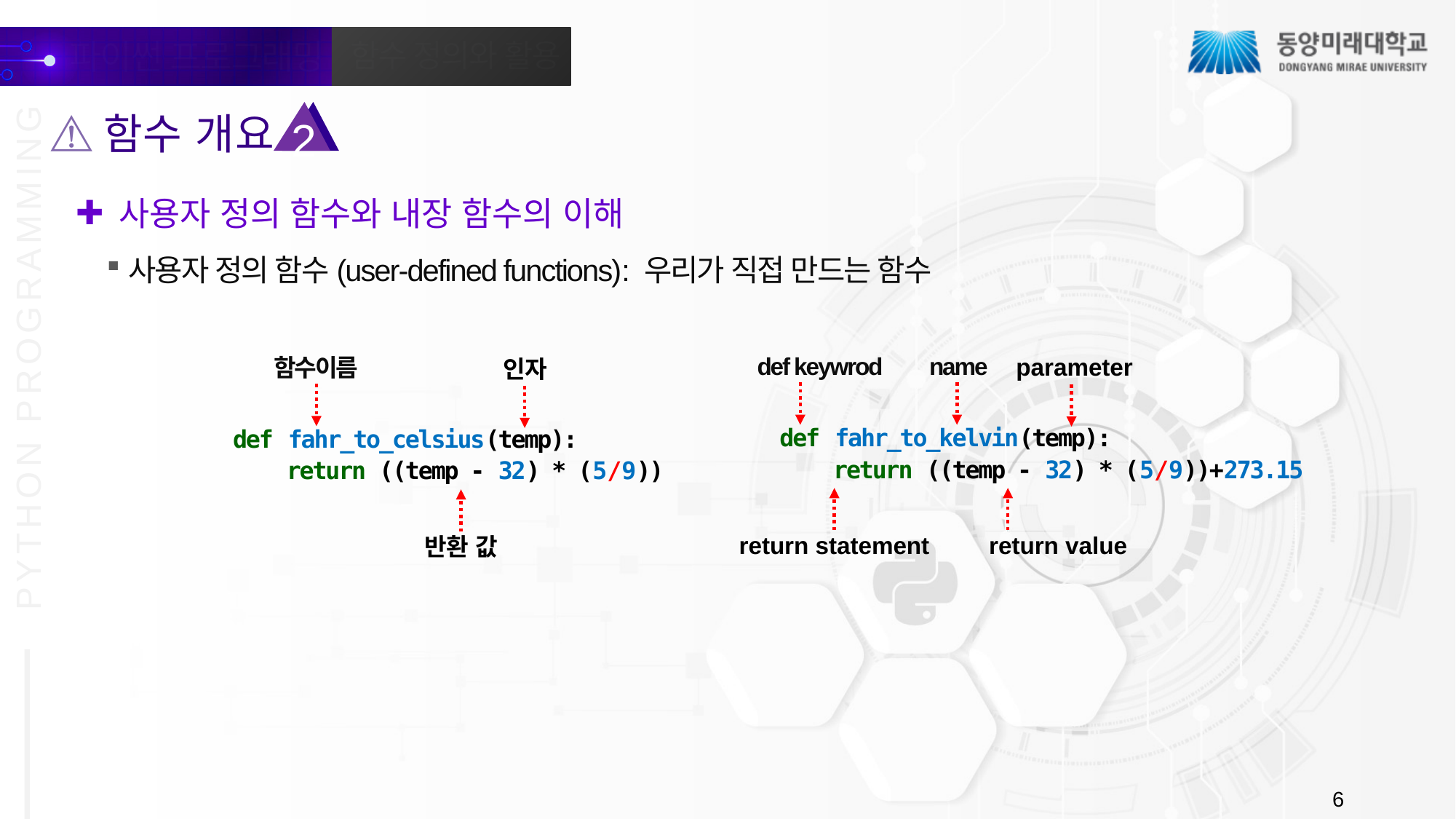

함수 개요

2
사용자 정의 함수와 내장 함수의 이해
사용자 정의 함수(user-defined functions): 우리가 직접 만드는 함수
def keywrod
name
parameter
def fahr_to_kelvin(temp):
    return ((temp - 32) * (5/9))+273.15
return value
return statement
함수이름
인자
def fahr_to_celsius(temp):
    return ((temp - 32) * (5/9))
반환 값
6